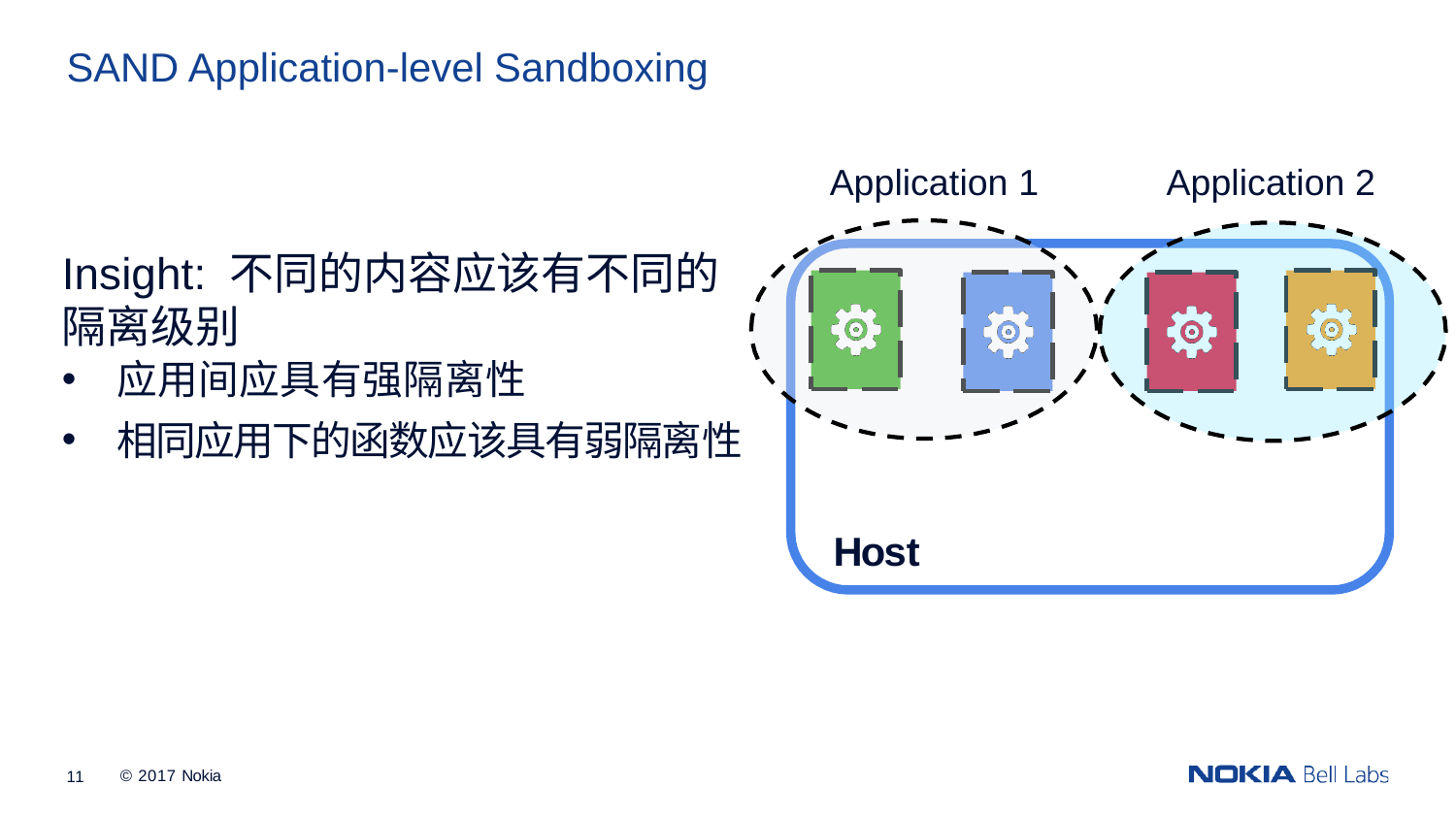

SAND Application-level Sandboxing
Application 1
Application 2

Insight: 不同的内容应该有不同的隔离级别
应用间应具有强隔离性
相同应用下的函数应该具有弱隔离性

Host
© 2017 Nokia
11